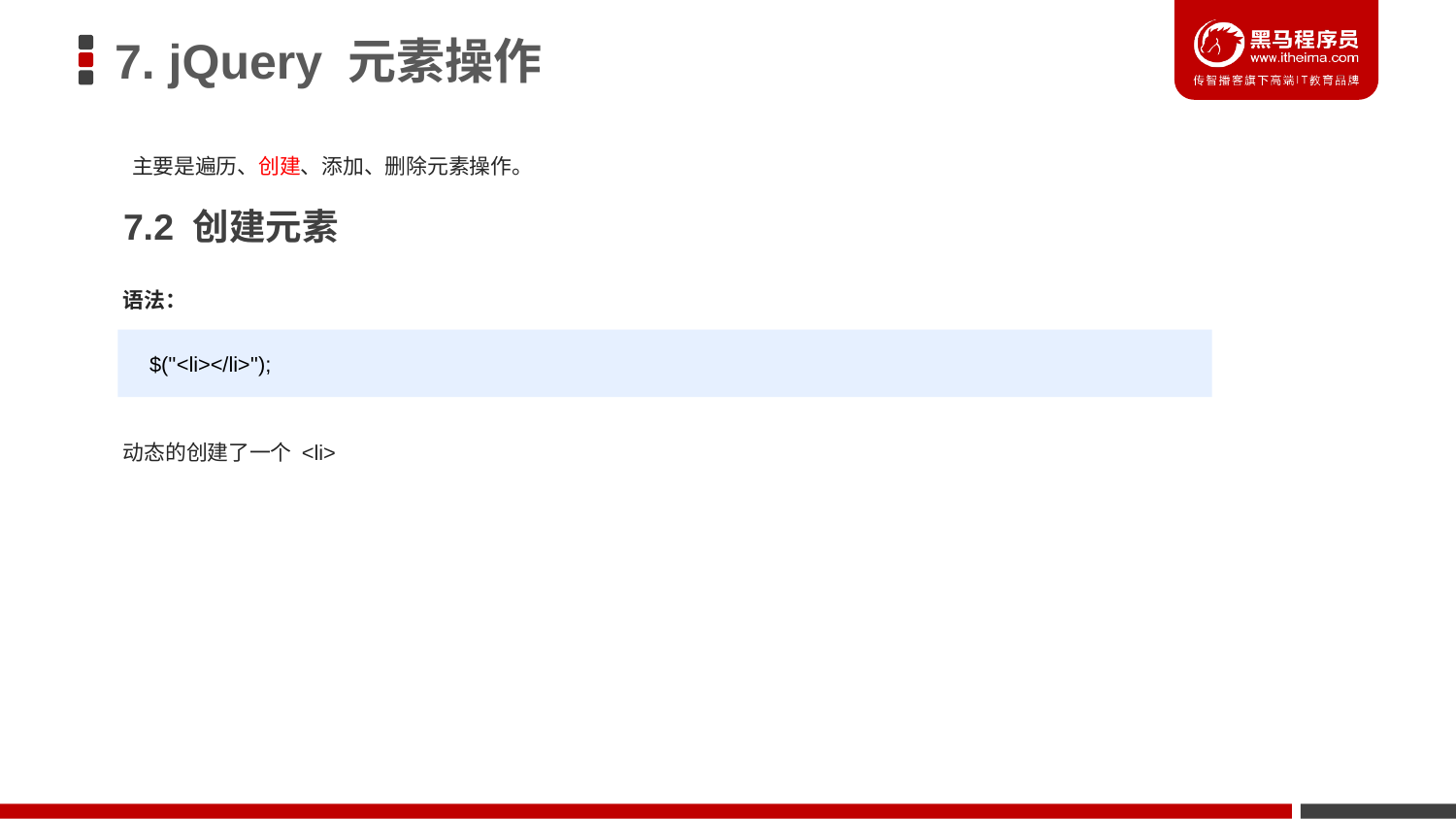

# 7. jQuery 元素操作
主要是遍历、创建、添加、删除元素操作。
7.2 创建元素
语法：
$(''<li></li>'');
动态的创建了一个 <li>